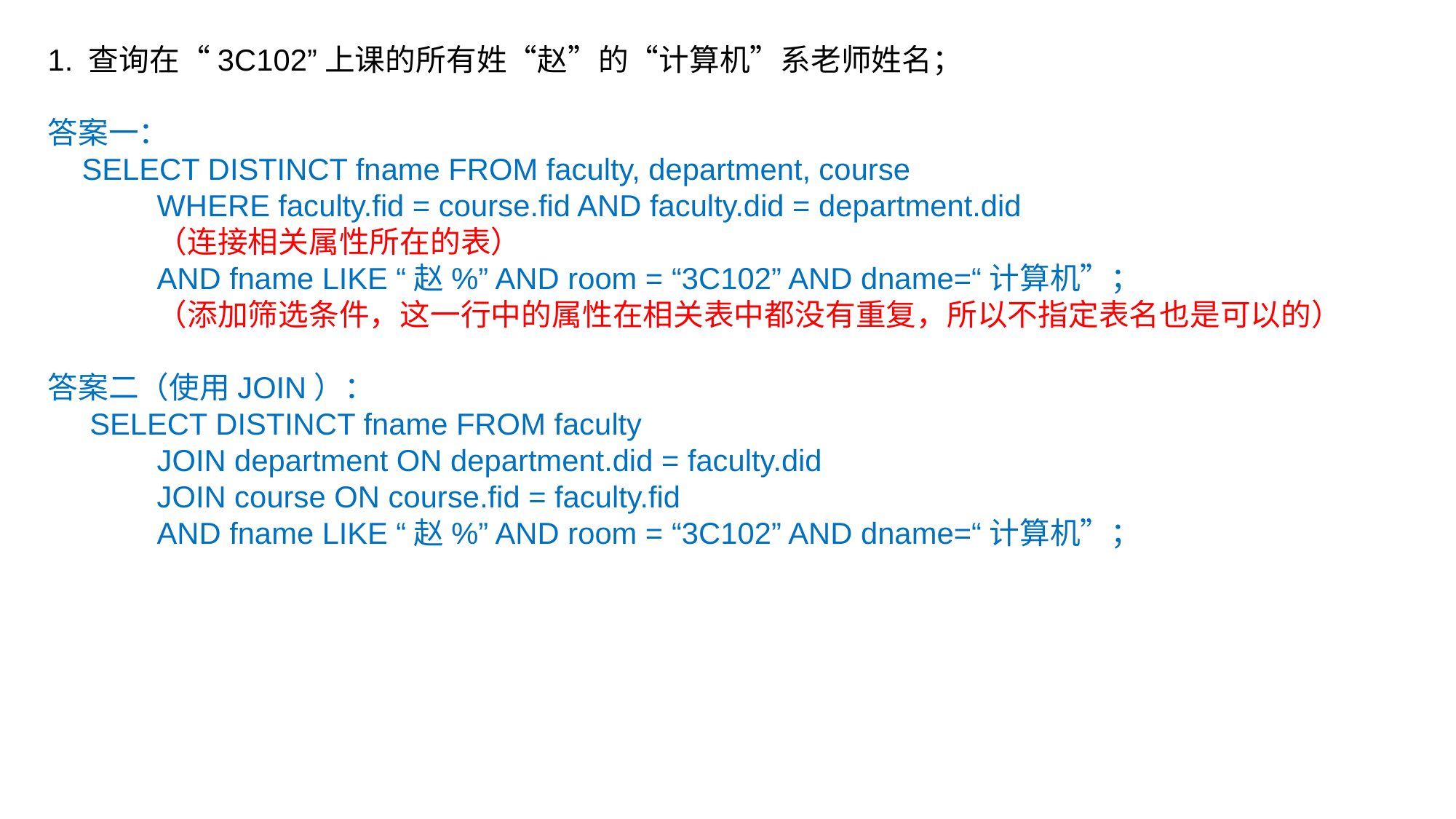

1. 查询在“3C102”上课的所有姓“赵”的“计算机”系老师姓名；
答案一：
    SELECT DISTINCT fname FROM faculty, department, course
	WHERE faculty.fid = course.fid AND faculty.did = department.did
	（连接相关属性所在的表）
	AND fname LIKE “赵%” AND room = “3C102” AND dname=“计算机”；
	（添加筛选条件，这一行中的属性在相关表中都没有重复，所以不指定表名也是可以的）

答案二（使用JOIN）：
     SELECT DISTINCT fname FROM faculty
	JOIN department ON department.did = faculty.did
	JOIN course ON course.fid = faculty.fid
	AND fname LIKE “赵%” AND room = “3C102” AND dname=“计算机”；